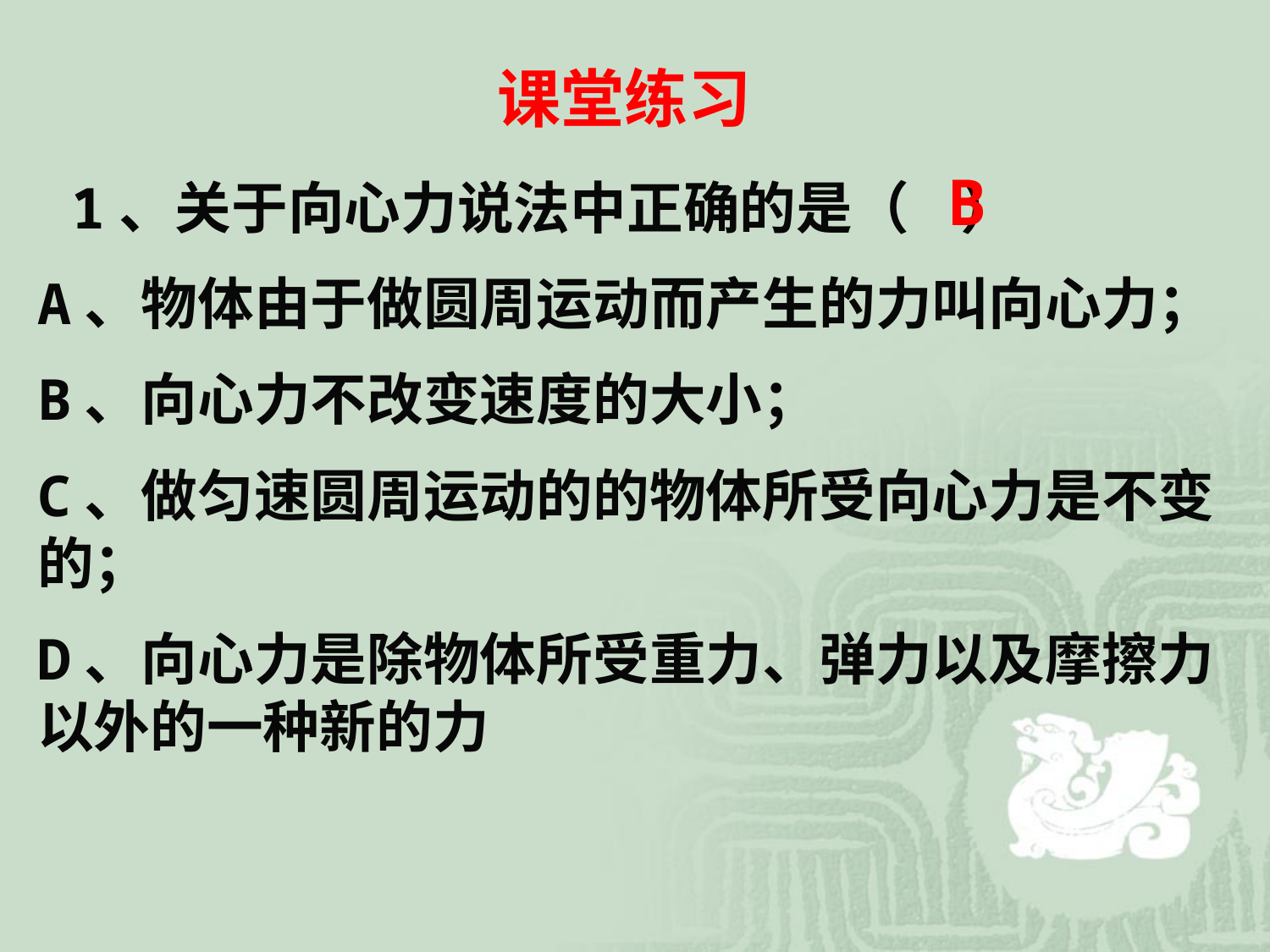

课堂练习
B
 1、关于向心力说法中正确的是（    ）
A、物体由于做圆周运动而产生的力叫向心力；
B、向心力不改变速度的大小；
C、做匀速圆周运动的的物体所受向心力是不变的；
D、向心力是除物体所受重力、弹力以及摩擦力以外的一种新的力